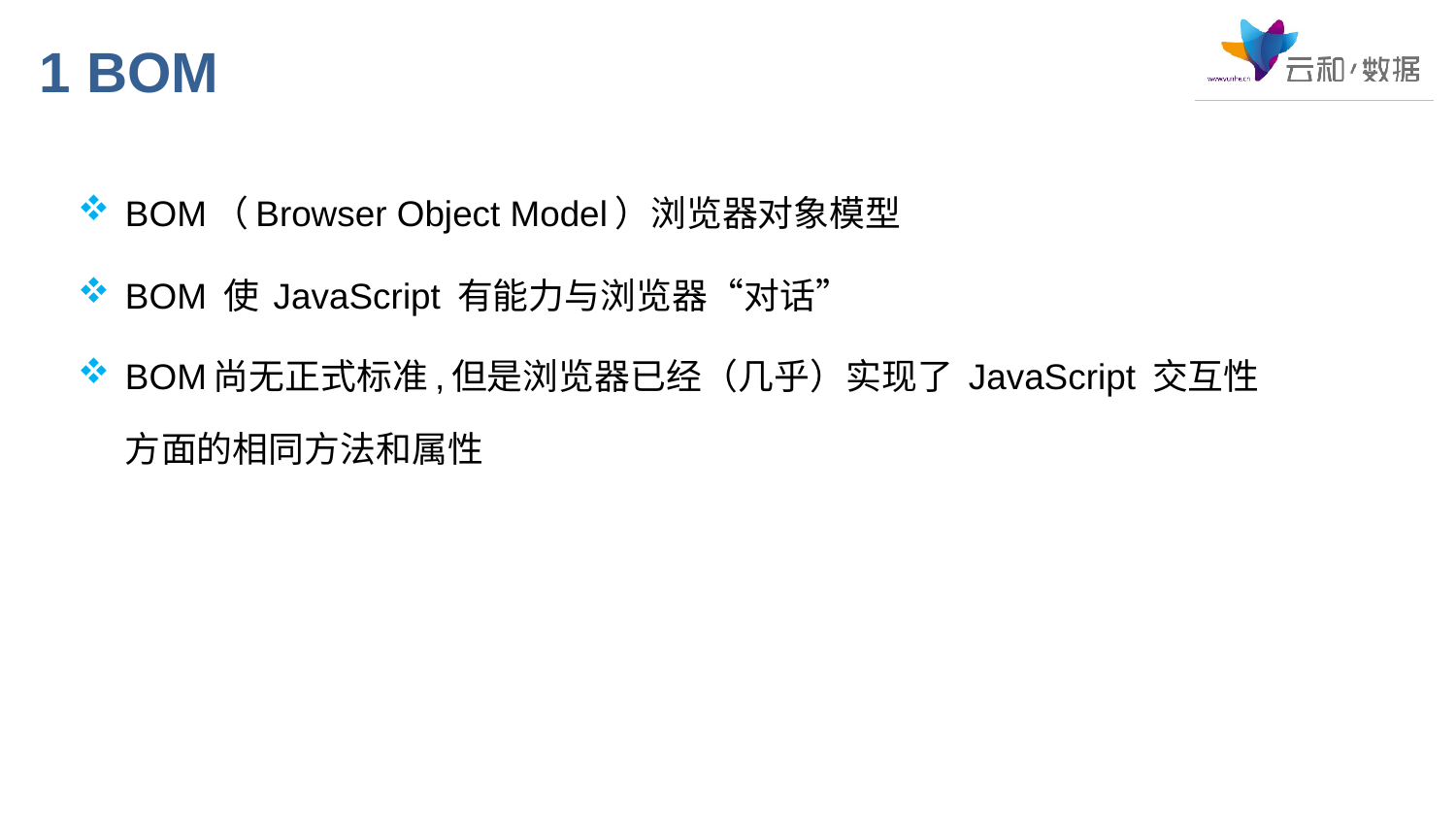

# 1 BOM
BOM（Browser Object Model）浏览器对象模型

BOM 使 JavaScript 有能力与浏览器“对话”
BOM尚无正式标准,但是浏览器已经（几乎）实现了 JavaScript 交互性方面的相同方法和属性

4